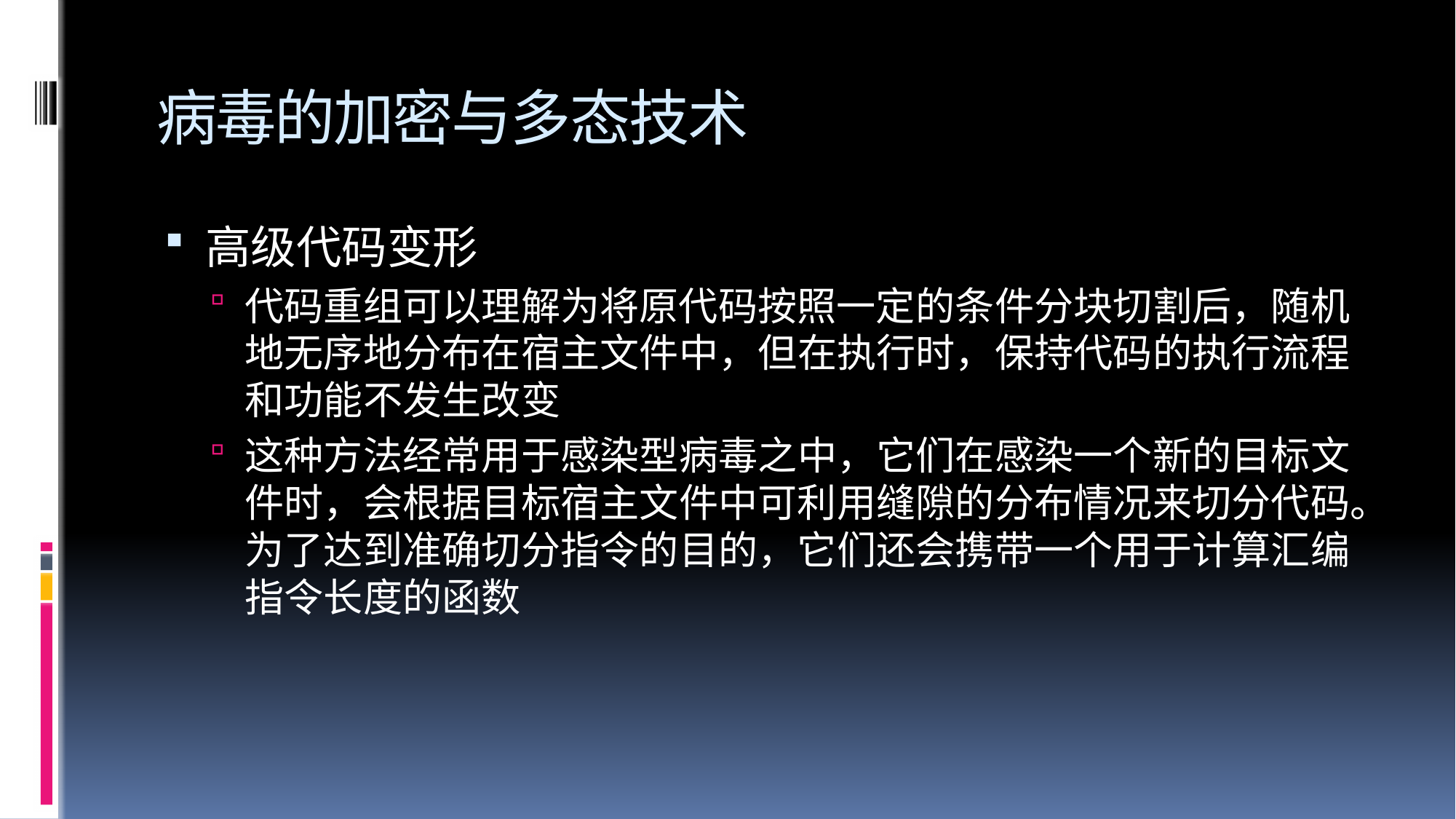

# 病毒的加密与多态技术
高级代码变形
代码重组可以理解为将原代码按照一定的条件分块切割后，随机地无序地分布在宿主文件中，但在执行时，保持代码的执行流程和功能不发生改变
这种方法经常用于感染型病毒之中，它们在感染一个新的目标文件时，会根据目标宿主文件中可利用缝隙的分布情况来切分代码。为了达到准确切分指令的目的，它们还会携带一个用于计算汇编指令长度的函数